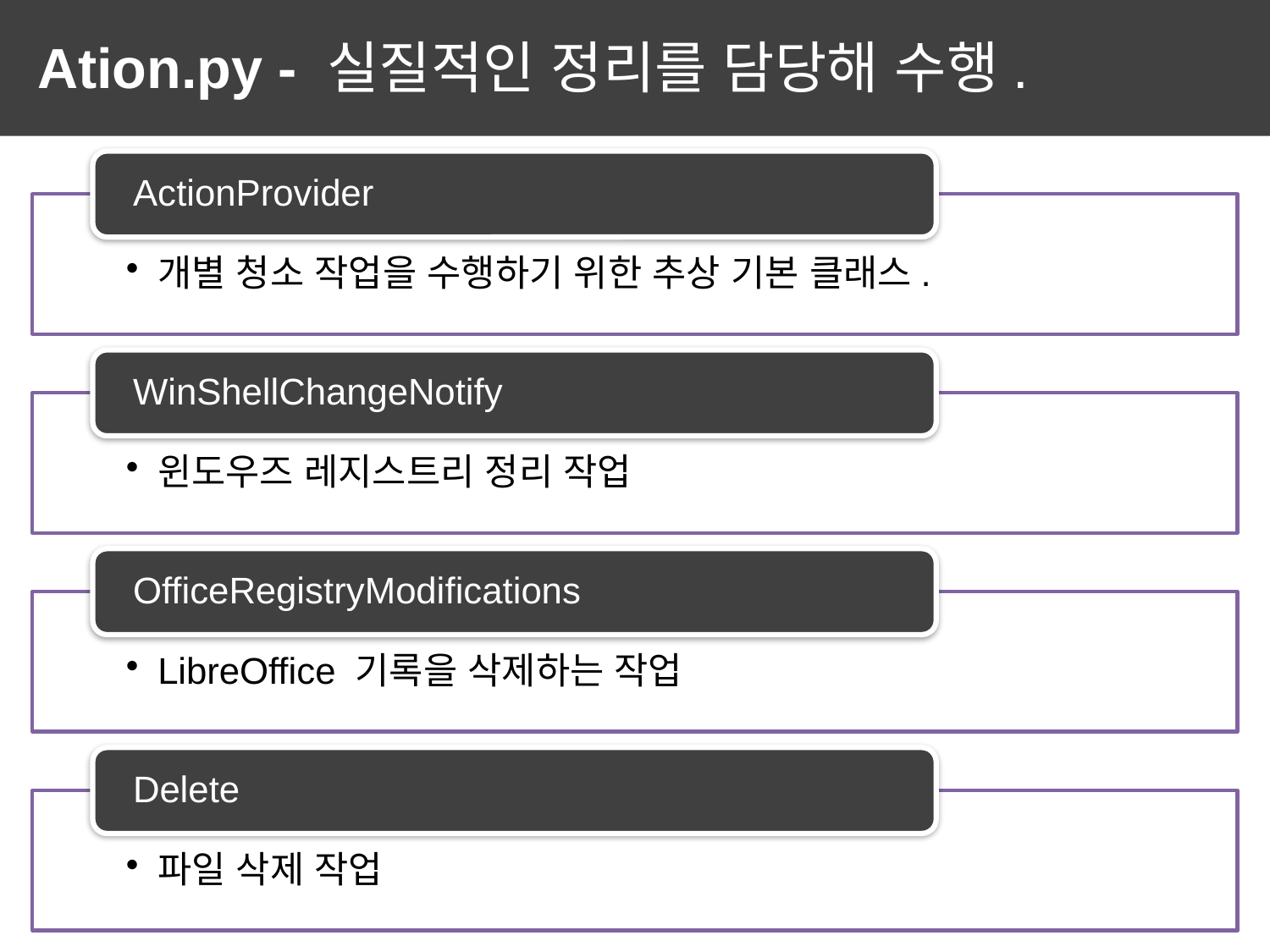

Ation.py - 실질적인 정리를 담당해 수행.
개별 청소 작업을 수행하기 위한 추상 기본 클래스.
ActionProvider
윈도우즈 레지스트리 정리 작업
WinShellChangeNotify
LibreOffice 기록을 삭제하는 작업
OfficeRegistryModifications
파일 삭제 작업
Delete